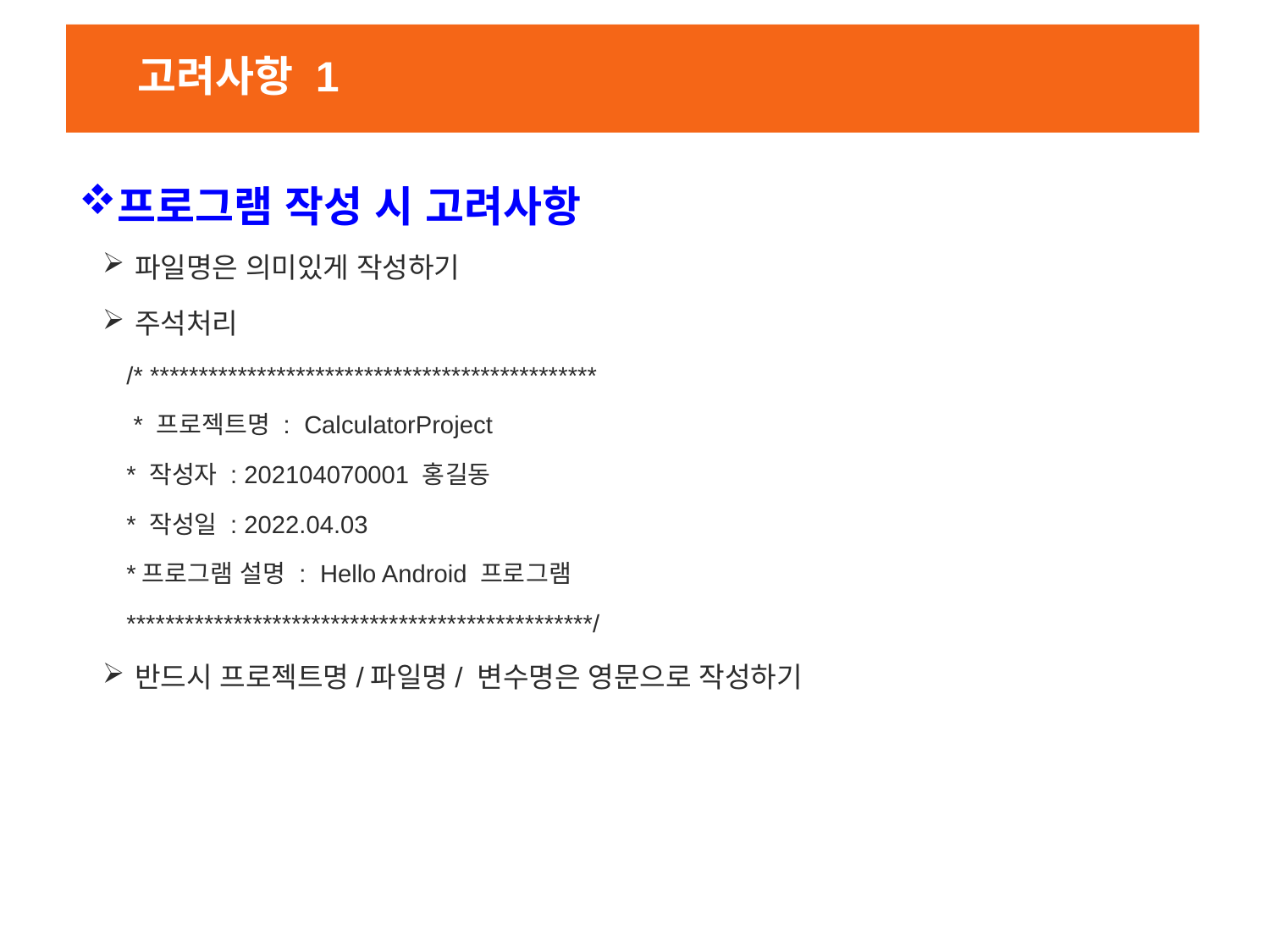

# 고려사항 1
프로그램 작성 시 고려사항
파일명은 의미있게 작성하기
주석처리
/* **********************************************
 * 프로젝트명 :  CalculatorProject
* 작성자 : 202104070001 홍길동
* 작성일 : 2022.04.03
*프로그램 설명 :  Hello Android 프로그램
************************************************/
반드시 프로젝트명/파일명/ 변수명은 영문으로 작성하기